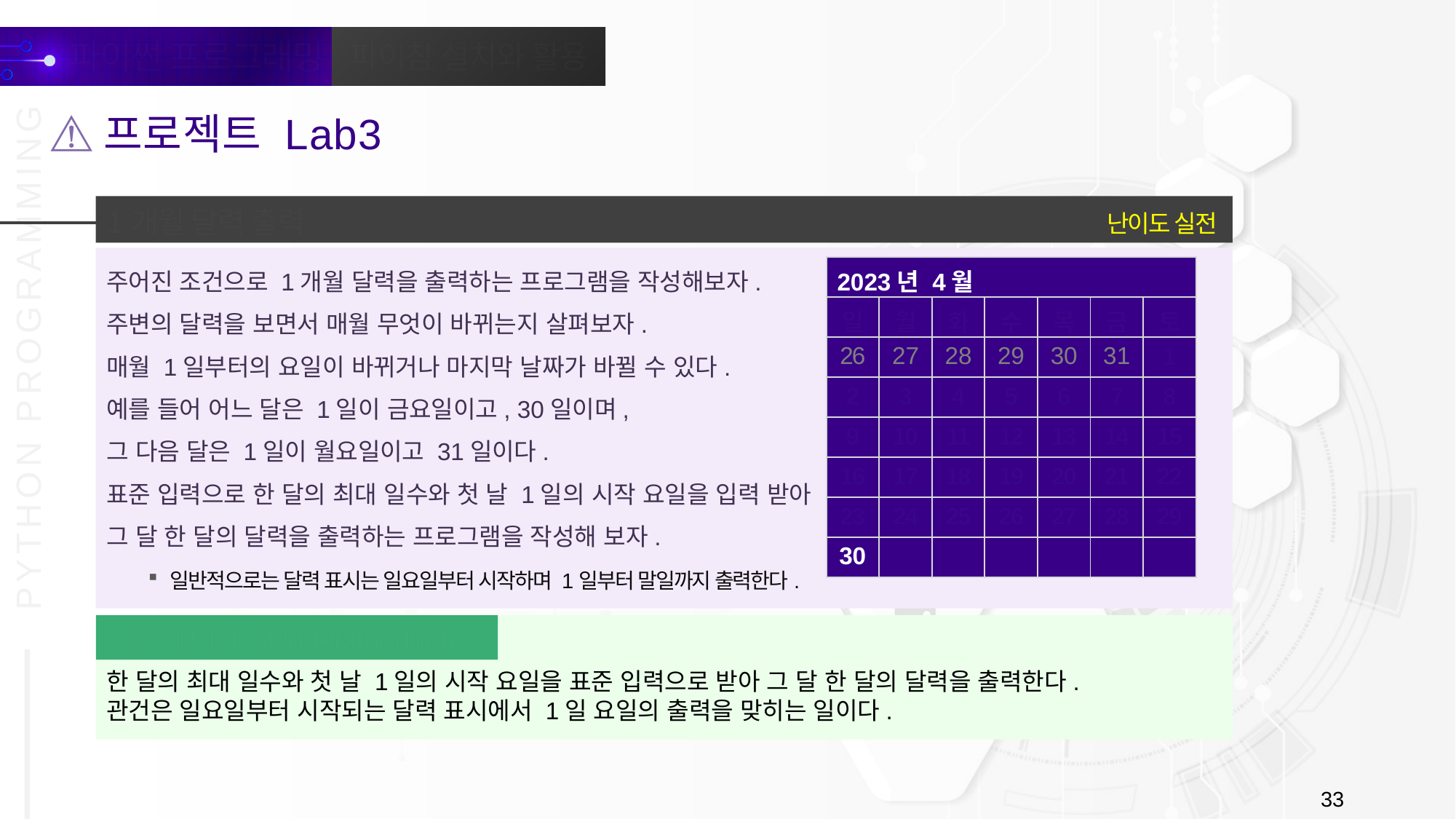

프로젝트 Lab3

난이도 실전
1개월 달력 출력
주어진 조건으로 1개월 달력을 출력하는 프로그램을 작성해보자.
주변의 달력을 보면서 매월 무엇이 바뀌는지 살펴보자.
매월 1일부터의 요일이 바뀌거나 마지막 날짜가 바뀔 수 있다.
예를 들어 어느 달은 1일이 금요일이고, 30일이며,
그 다음 달은 1일이 월요일이고 31일이다.
표준 입력으로 한 달의 최대 일수와 첫 날 1일의 시작 요일을 입력 받아
그 달 한 달의 달력을 출력하는 프로그램을 작성해 보자.
| 2023년 4월 |  |  |  |  |  |  |
| --- | --- | --- | --- | --- | --- | --- |
| 일 | 월 | 화 | 수 | 목 | 금 | 토 |
| 26 | 27 | 28 | 29 | 30 | 31 | 1 |
| 2 | 3 | 4 | 5 | 6 | 7 | 8 |
| 9 | 10 | 11 | 12 | 13 | 14 | 15 |
| 16 | 17 | 18 | 19 | 20 | 21 | 22 |
| 23 | 24 | 25 | 26 | 27 | 28 | 29 |
| 30 |  |  |  |  |  |  |
일반적으로는 달력 표시는 일요일부터 시작하며 1일부터 말일까지 출력한다.

문제 이해 (Understanding)
한 달의 최대 일수와 첫 날 1일의 시작 요일을 표준 입력으로 받아 그 달 한 달의 달력을 출력한다.
관건은 일요일부터 시작되는 달력 표시에서 1일 요일의 출력을 맞히는 일이다.
33